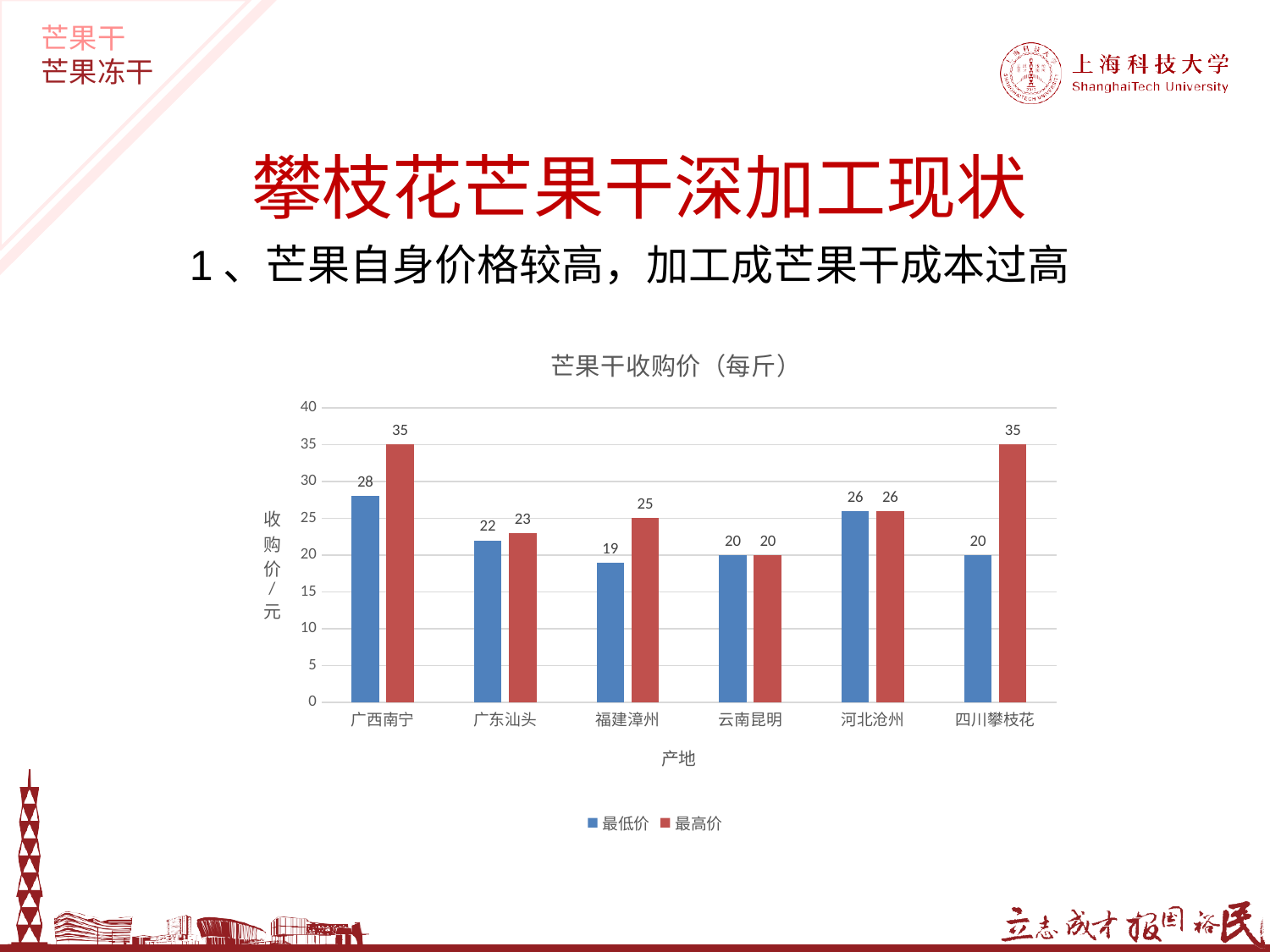

芒果干
芒果冻干
攀枝花芒果干深加工现状
1、芒果自身价格较高，加工成芒果干成本过高

### Chart: 芒果干收购价（每斤）

| Category |  |  |
|---|---|---|
| 广西南宁 | 28.0 | 35.0 |
| 广东汕头 | 22.0 | 23.0 |
| 福建漳州 | 19.0 | 25.0 |
| 云南昆明 | 20.0 | 20.0 |
| 河北沧州 | 26.0 | 26.0 |
| 四川攀枝花 | 20.0 | 35.0 |